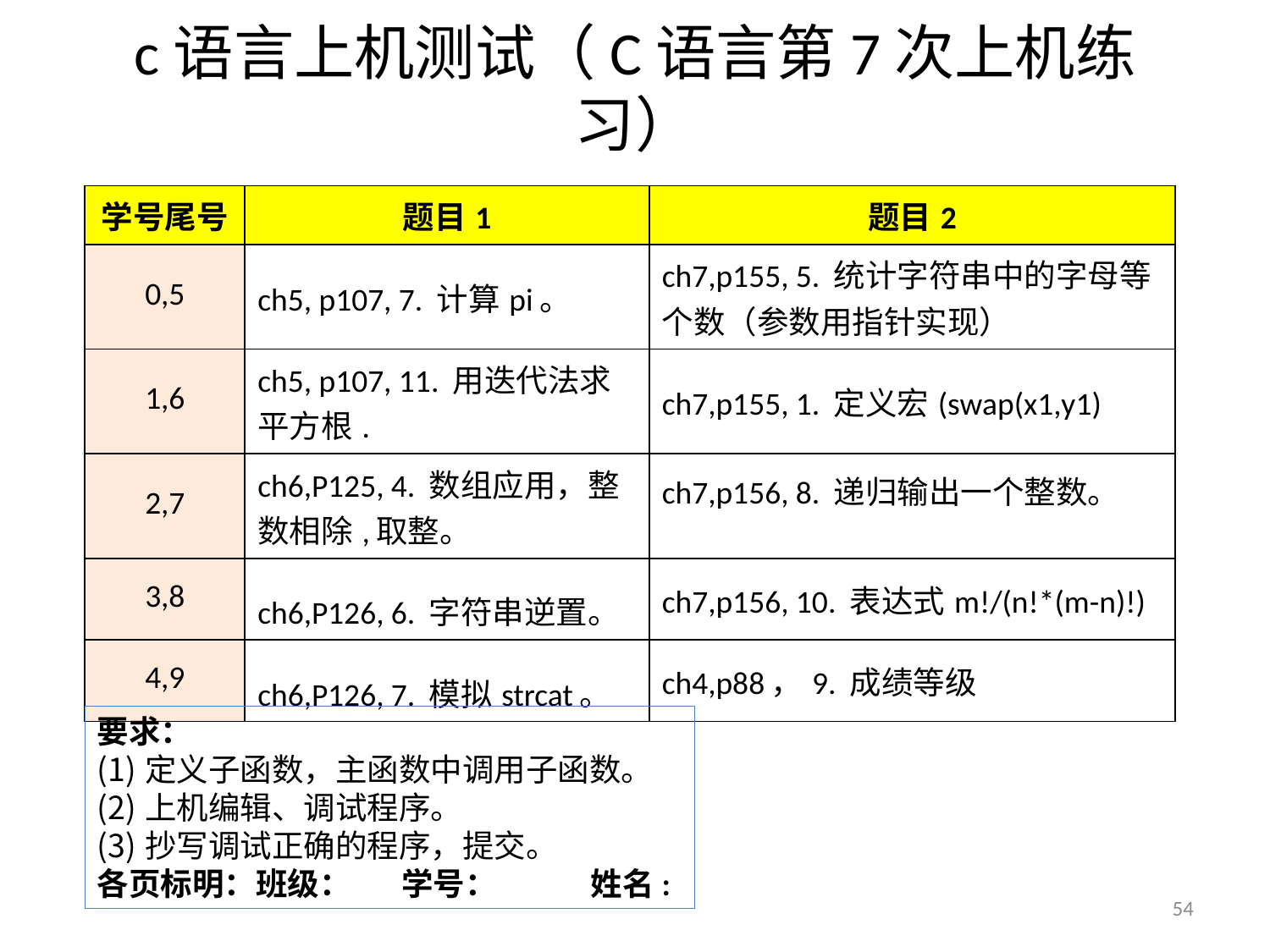

# c语言上机测试（C语言第7次上机练习）
| 学号尾号 | 题目1 | 题目2 |
| --- | --- | --- |
| 0,5 | ch5, p107, 7. 计算pi。 | ch7,p155, 5. 统计字符串中的字母等个数（参数用指针实现） |
| 1,6 | ch5, p107, 11. 用迭代法求平方根. | ch7,p155, 1. 定义宏(swap(x1,y1) |
| 2,7 | ch6,P125, 4. 数组应用，整数相除,取整。 | ch7,p156, 8. 递归输出一个整数。 |
| 3,8 | ch6,P126, 6. 字符串逆置。 | ch7,p156, 10. 表达式m!/(n!\*(m-n)!) |
| 4,9 | ch6,P126, 7. 模拟strcat。 | ch4,p88，9. 成绩等级 |
要求：
定义子函数，主函数中调用子函数。
上机编辑、调试程序。
抄写调试正确的程序，提交。
各页标明：班级：       学号：             姓名:
54